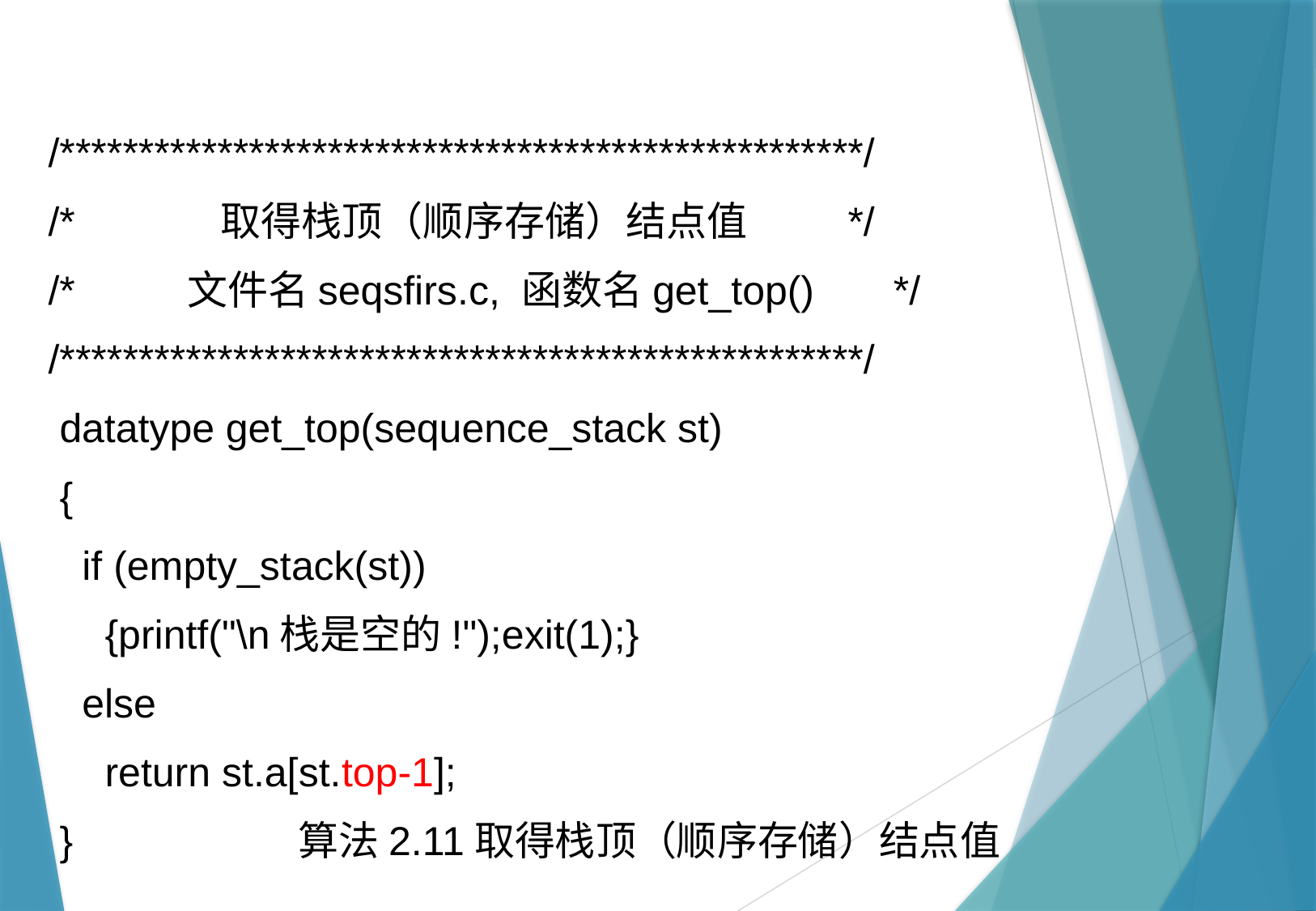

/***************************************************/
/*            取得栈顶（顺序存储）结点值          */
/*         文件名seqsfirs.c, 函数名get_top()       */
/***************************************************/
 datatype get_top(sequence_stack st)
 {
   if (empty_stack(st))
     {printf("\n栈是空的!");exit(1);}
   else
     return st.a[st.top-1];
 }                   算法2.11取得栈顶（顺序存储）结点值